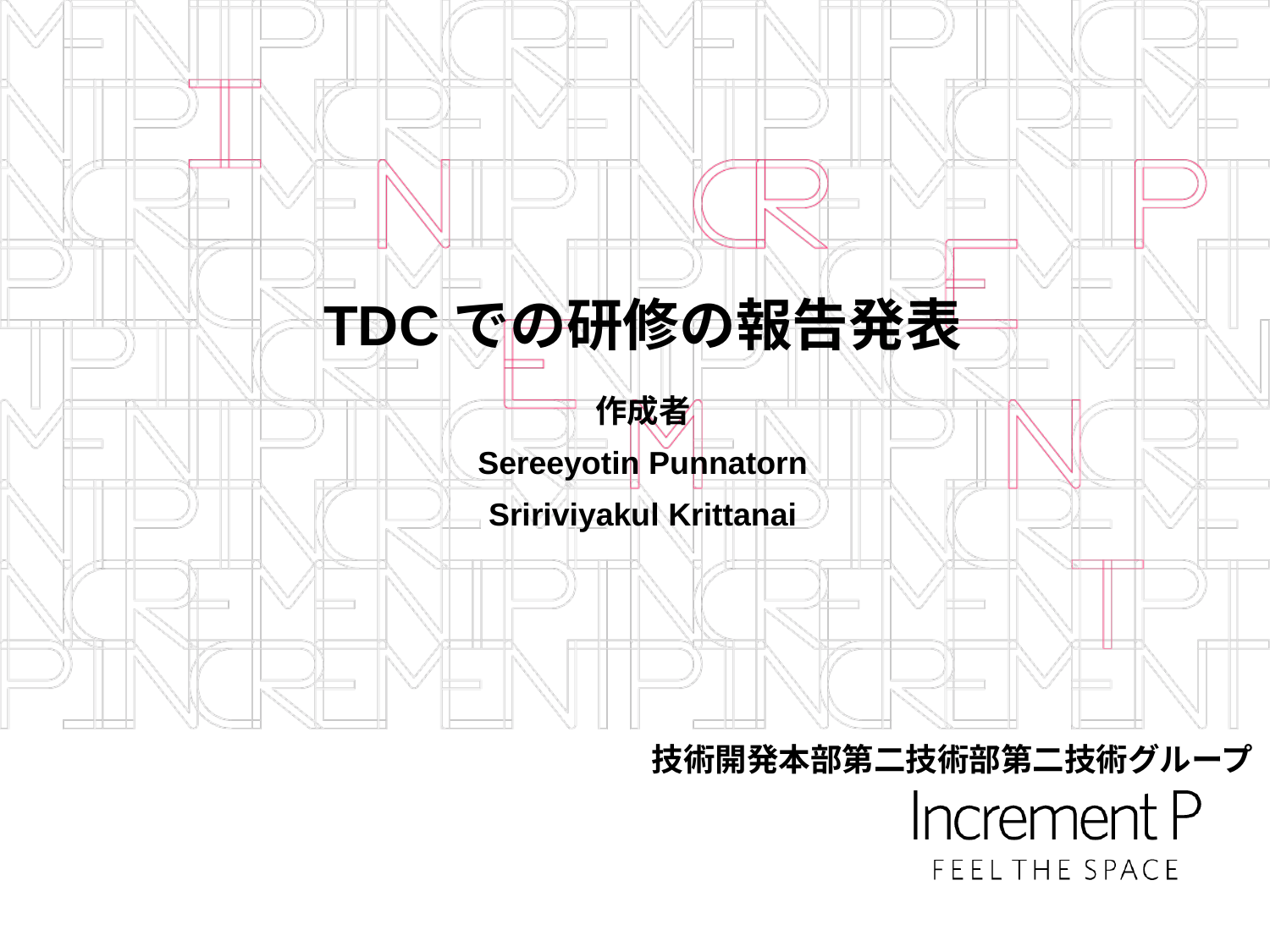

# TDCでの研修の報告発表
作成者
Sereeyotin Punnatorn
Sririviyakul Krittanai

技術開発本部第二技術部第二技術グループ